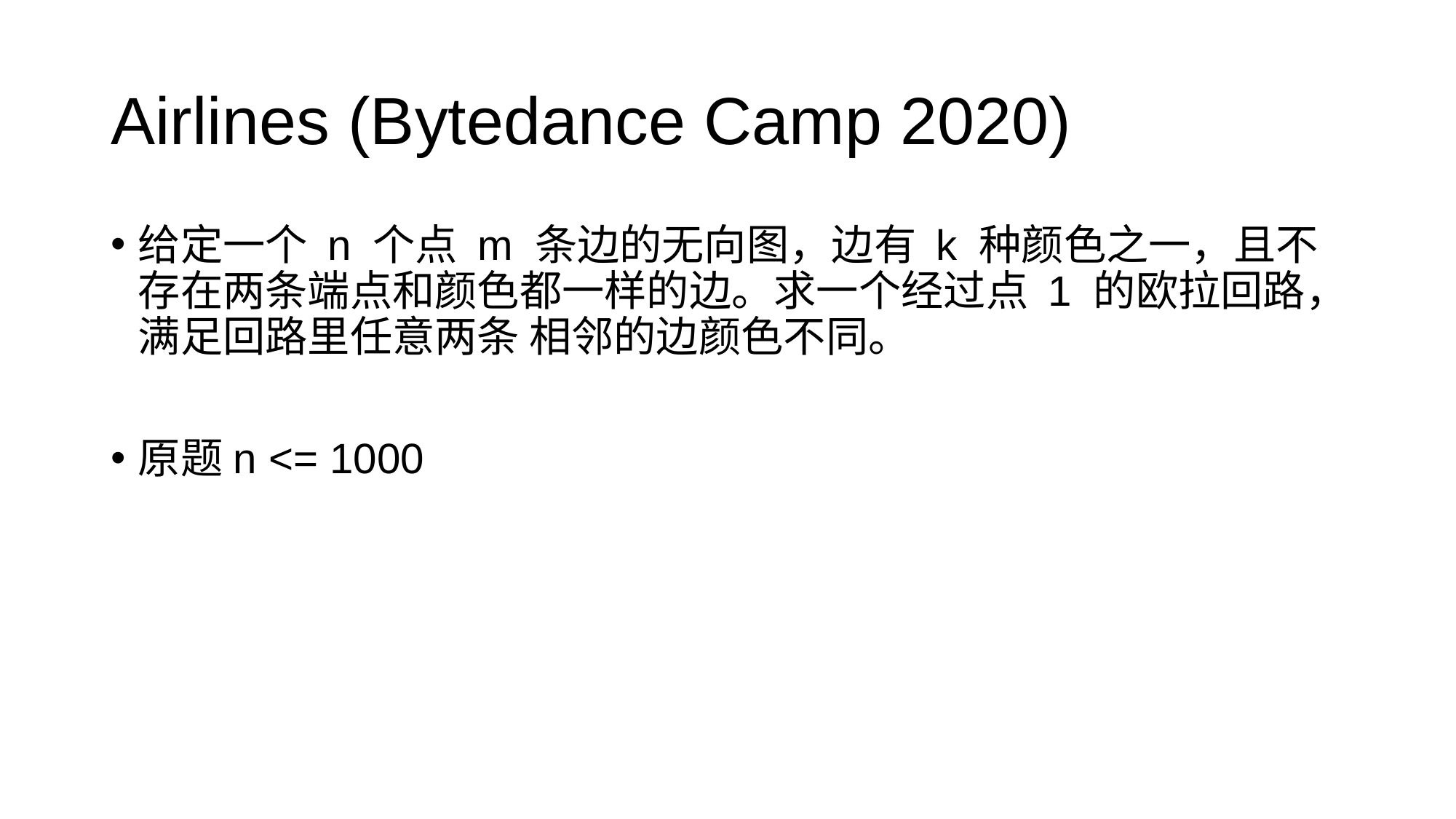

# Airlines (Bytedance Camp 2020)
给定一个 n 个点 m 条边的无向图，边有 k 种颜色之一，且不存在两条端点和颜色都一样的边。求一个经过点 1 的欧拉回路，满足回路里任意两条 相邻的边颜色不同。

原题n <= 1000